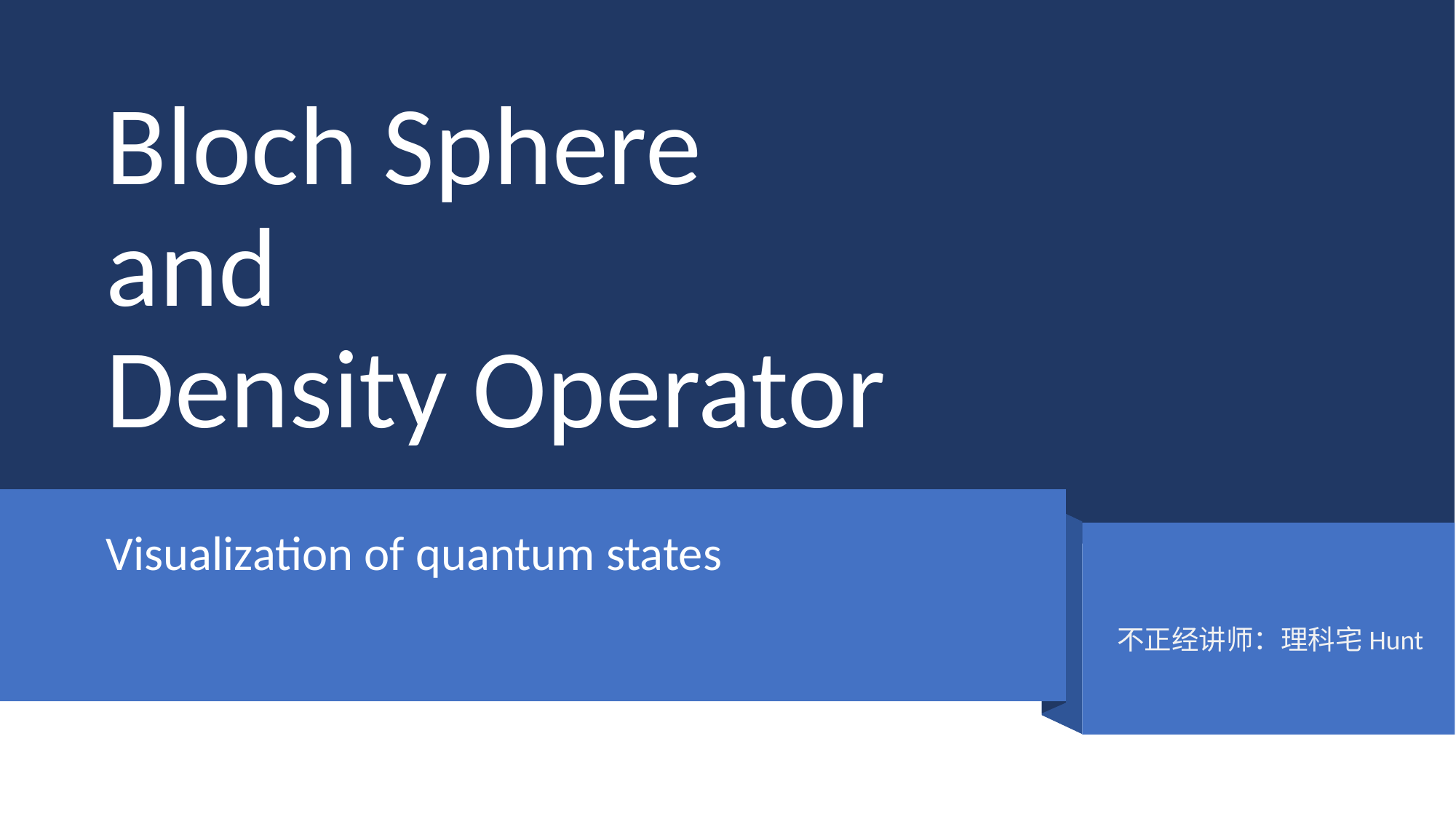

# Bloch Sphere and Density Operator

Visualization of quantum states
不正经讲师：理科宅Hunt